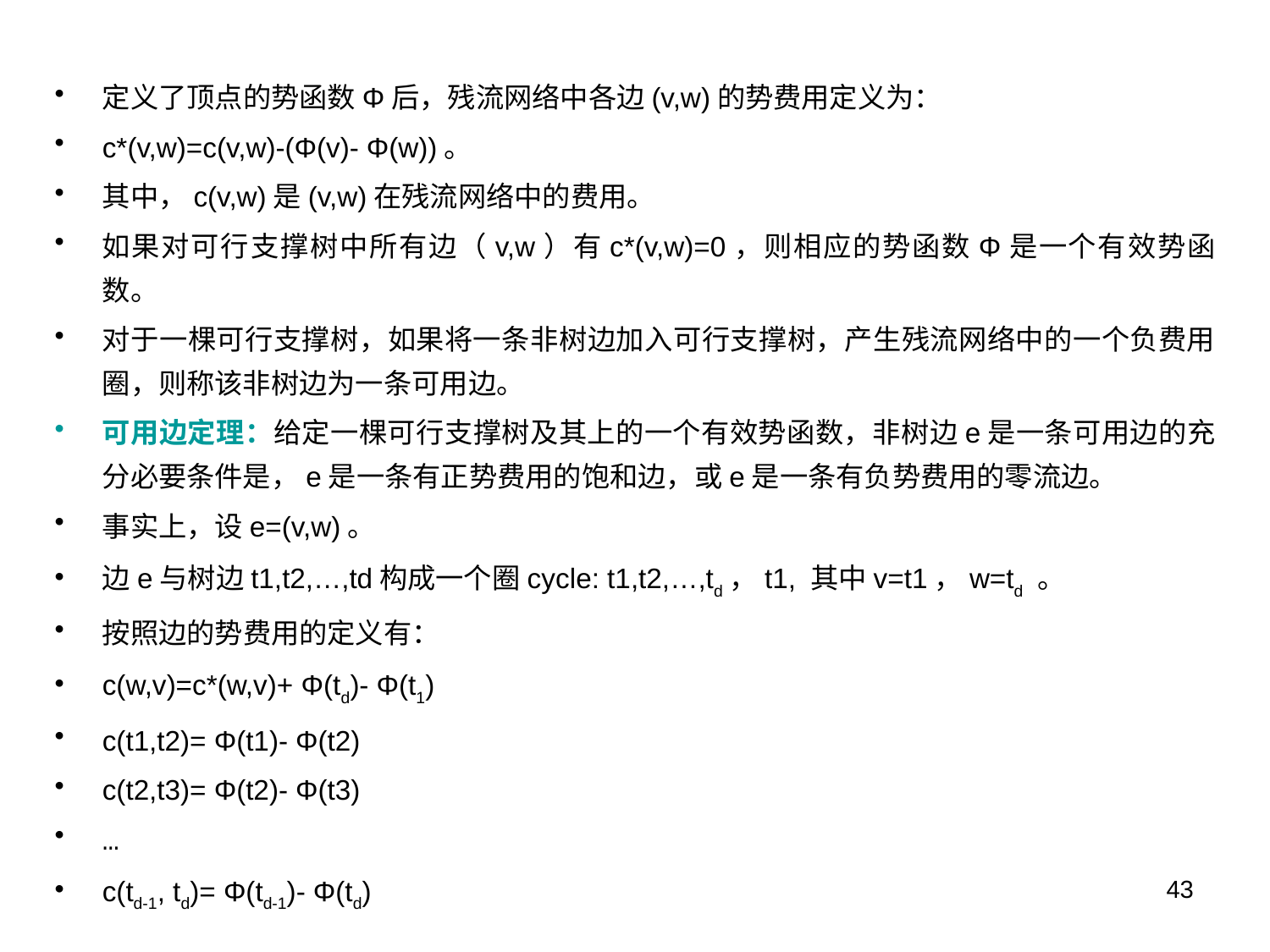

定义了顶点的势函数Φ后，残流网络中各边(v,w)的势费用定义为：
c*(v,w)=c(v,w)-(Φ(v)- Φ(w))。
其中，c(v,w)是(v,w)在残流网络中的费用。
如果对可行支撑树中所有边（v,w）有c*(v,w)=0，则相应的势函数Φ是一个有效势函数。
对于一棵可行支撑树，如果将一条非树边加入可行支撑树，产生残流网络中的一个负费用圈，则称该非树边为一条可用边。
可用边定理：给定一棵可行支撑树及其上的一个有效势函数，非树边e是一条可用边的充分必要条件是，e是一条有正势费用的饱和边，或e是一条有负势费用的零流边。
事实上，设e=(v,w)。
边e与树边t1,t2,…,td构成一个圈cycle: t1,t2,…,td，t1, 其中v=t1，w=td 。
按照边的势费用的定义有：
c(w,v)=c*(w,v)+ Φ(td)- Φ(t1)
c(t1,t2)= Φ(t1)- Φ(t2)
c(t2,t3)= Φ(t2)- Φ(t3)
…
c(td-1, td)= Φ(td-1)- Φ(td)
43